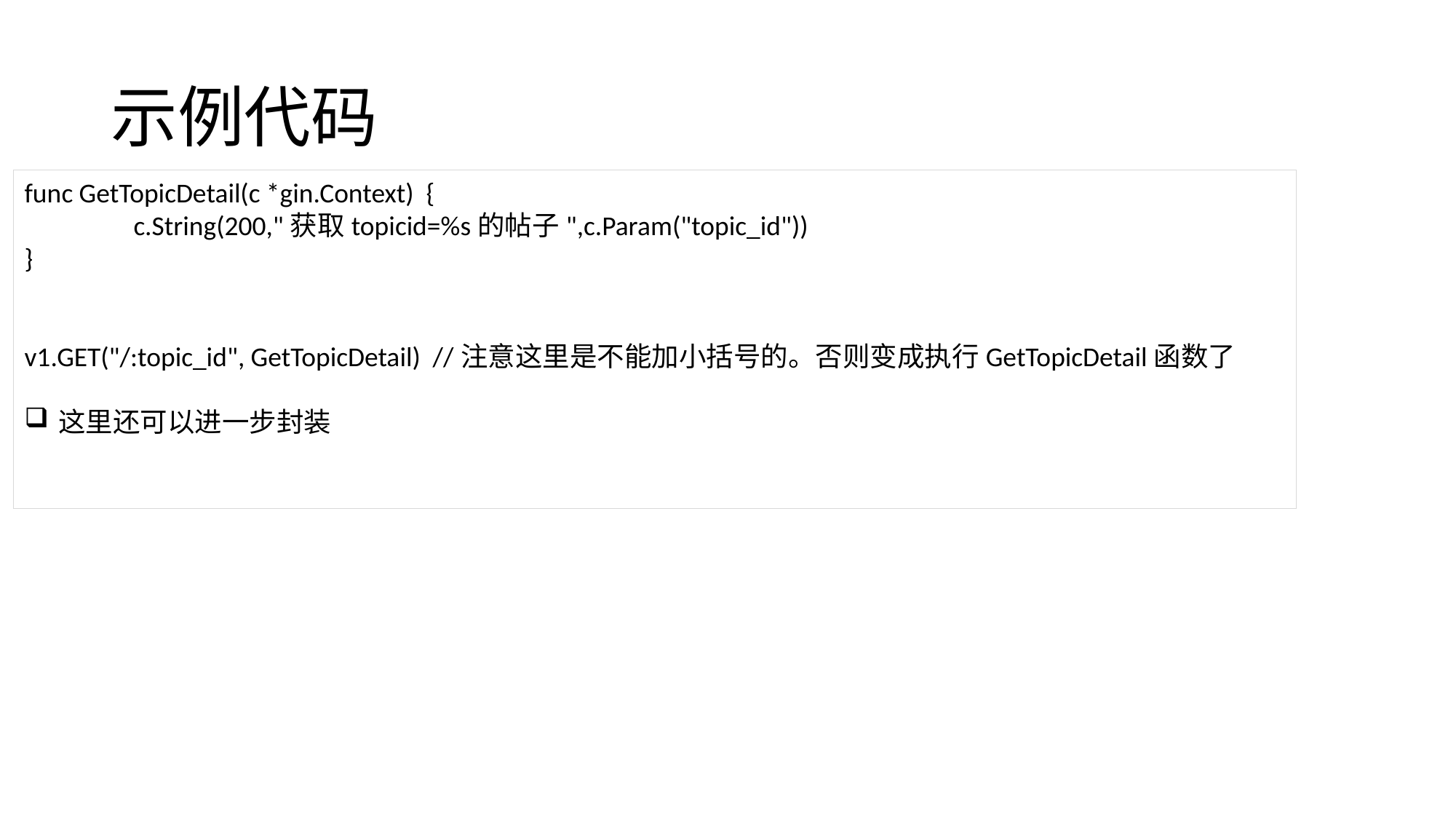

# 示例代码
func GetTopicDetail(c *gin.Context)  {
	c.String(200,"获取topicid=%s的帖子",c.Param("topic_id"))
}

v1.GET("/:topic_id", GetTopicDetail)  //注意这里是不能加小括号的。否则变成执行GetTopicDetail函数了

这里还可以进一步封装